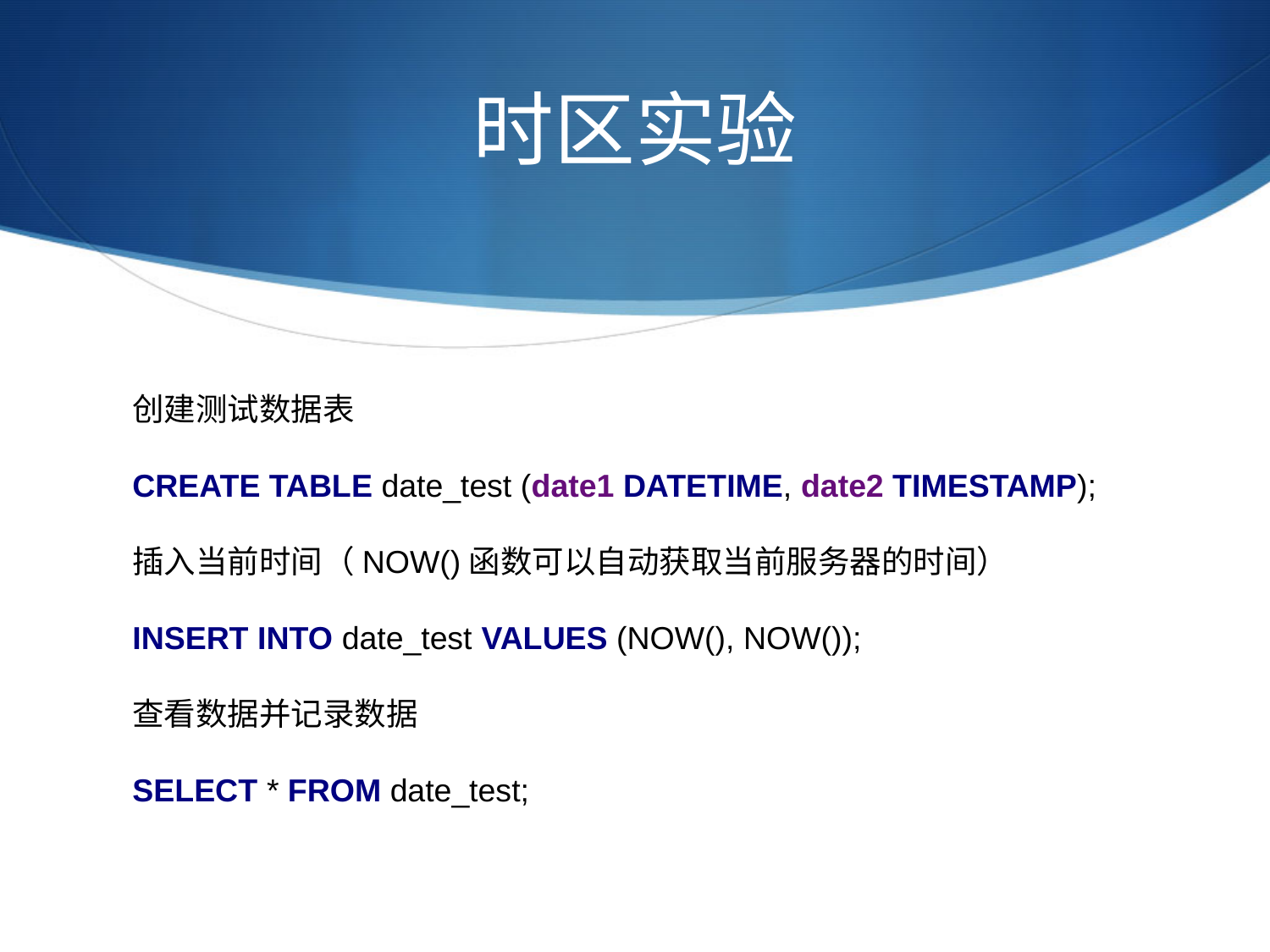

# 时区实验
创建测试数据表

CREATE TABLE date_test (date1 DATETIME, date2 TIMESTAMP);

插入当前时间（NOW()函数可以自动获取当前服务器的时间）

INSERT INTO date_test VALUES (NOW(), NOW());

查看数据并记录数据

SELECT * FROM date_test;